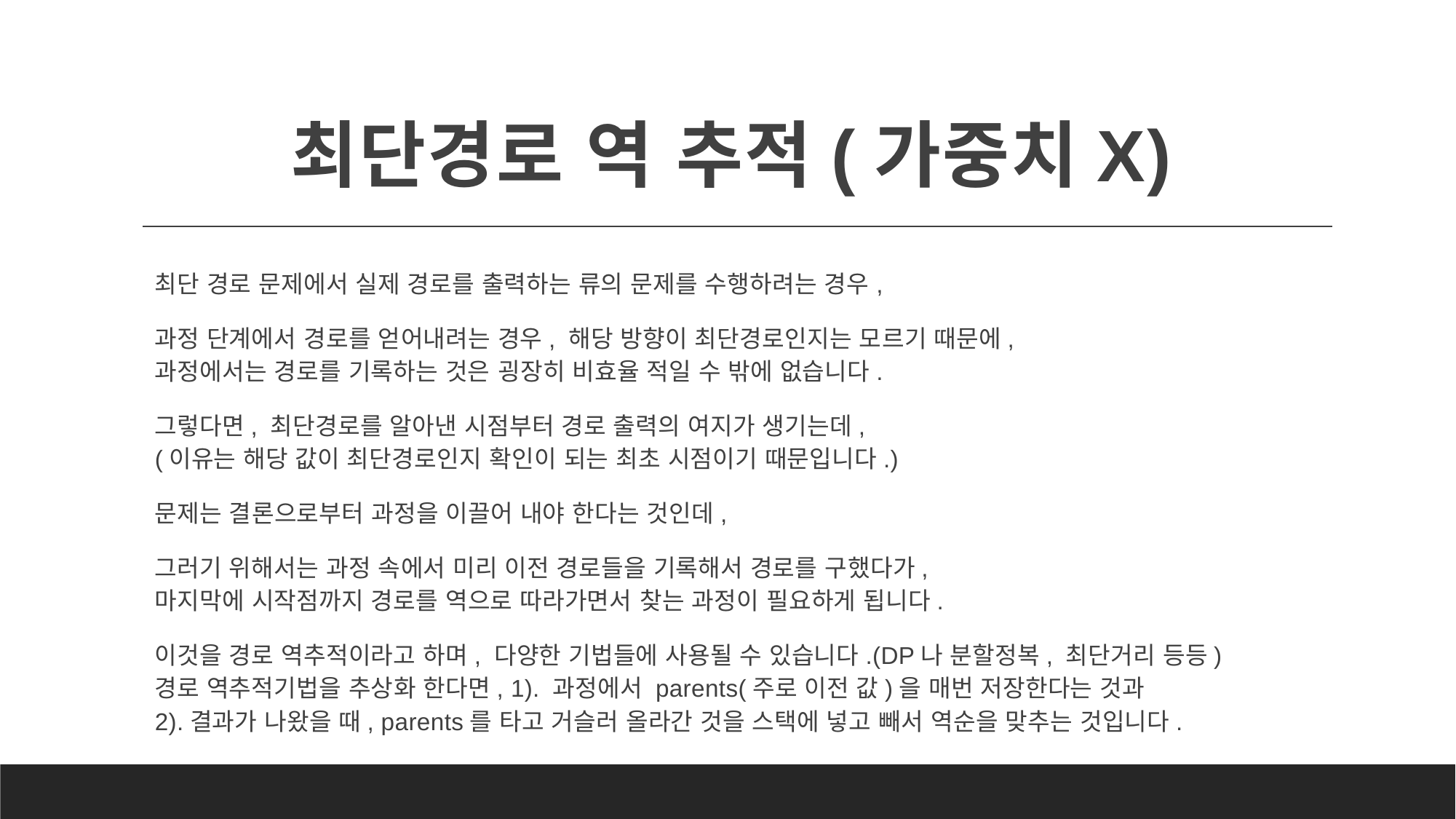

# 최단경로 역 추적(가중치X)
최단 경로 문제에서 실제 경로를 출력하는 류의 문제를 수행하려는 경우,
과정 단계에서 경로를 얻어내려는 경우, 해당 방향이 최단경로인지는 모르기 때문에,
과정에서는 경로를 기록하는 것은 굉장히 비효율 적일 수 밖에 없습니다.
그렇다면, 최단경로를 알아낸 시점부터 경로 출력의 여지가 생기는데,
(이유는 해당 값이 최단경로인지 확인이 되는 최초 시점이기 때문입니다.)
문제는 결론으로부터 과정을 이끌어 내야 한다는 것인데,
그러기 위해서는 과정 속에서 미리 이전 경로들을 기록해서 경로를 구했다가,
마지막에 시작점까지 경로를 역으로 따라가면서 찾는 과정이 필요하게 됩니다.
이것을 경로 역추적이라고 하며, 다양한 기법들에 사용될 수 있습니다.(DP나 분할정복, 최단거리 등등)
경로 역추적기법을 추상화 한다면, 1). 과정에서 parents(주로 이전 값)을 매번 저장한다는 것과
2).결과가 나왔을 때, parents를 타고 거슬러 올라간 것을 스택에 넣고 빼서 역순을 맞추는 것입니다.